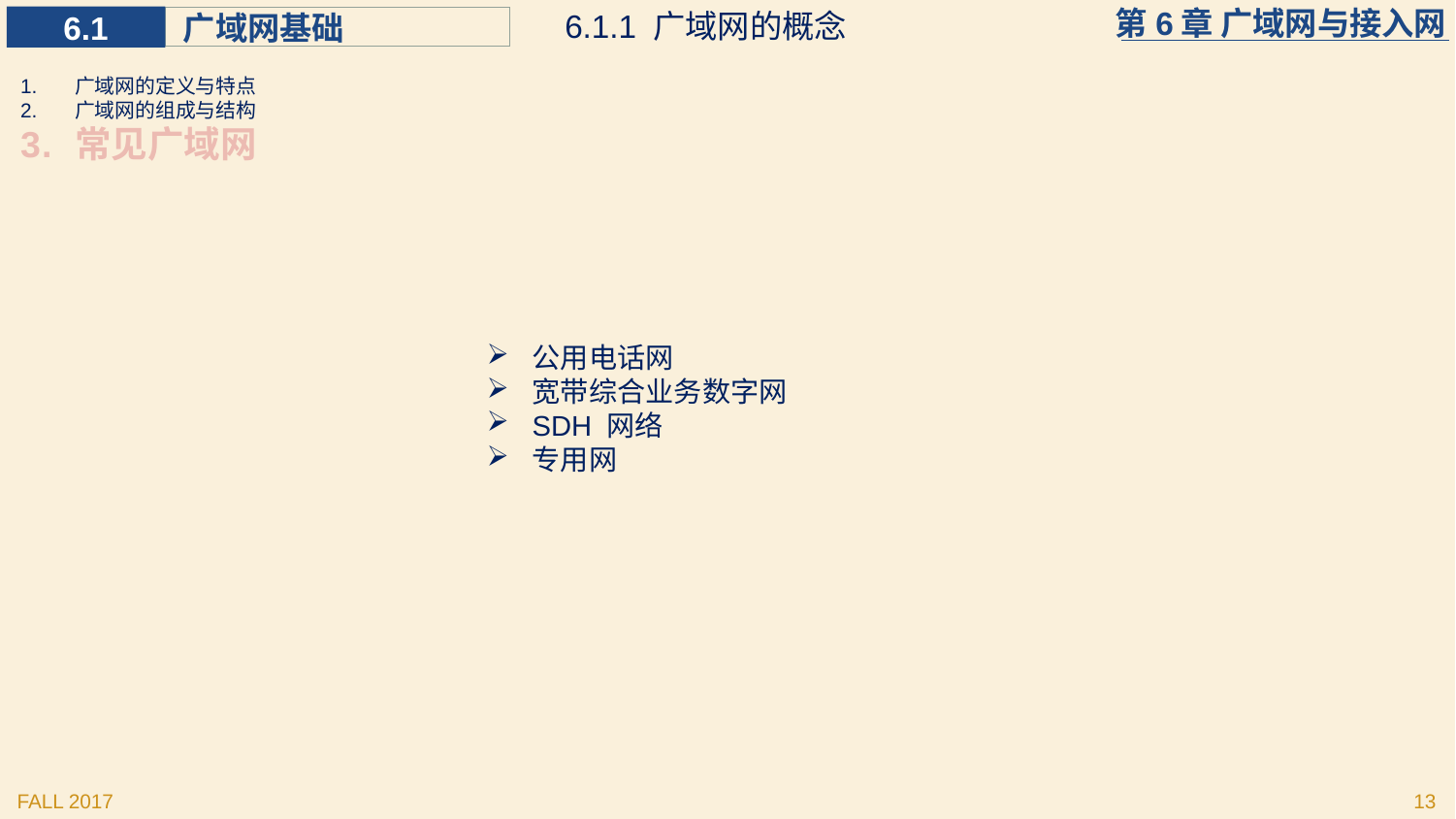

6.1.1 广域网的概念
广域网的定义与特点
广域网的组成与结构
常见广域网

公用电话网
宽带综合业务数字网
SDH 网络
专用网